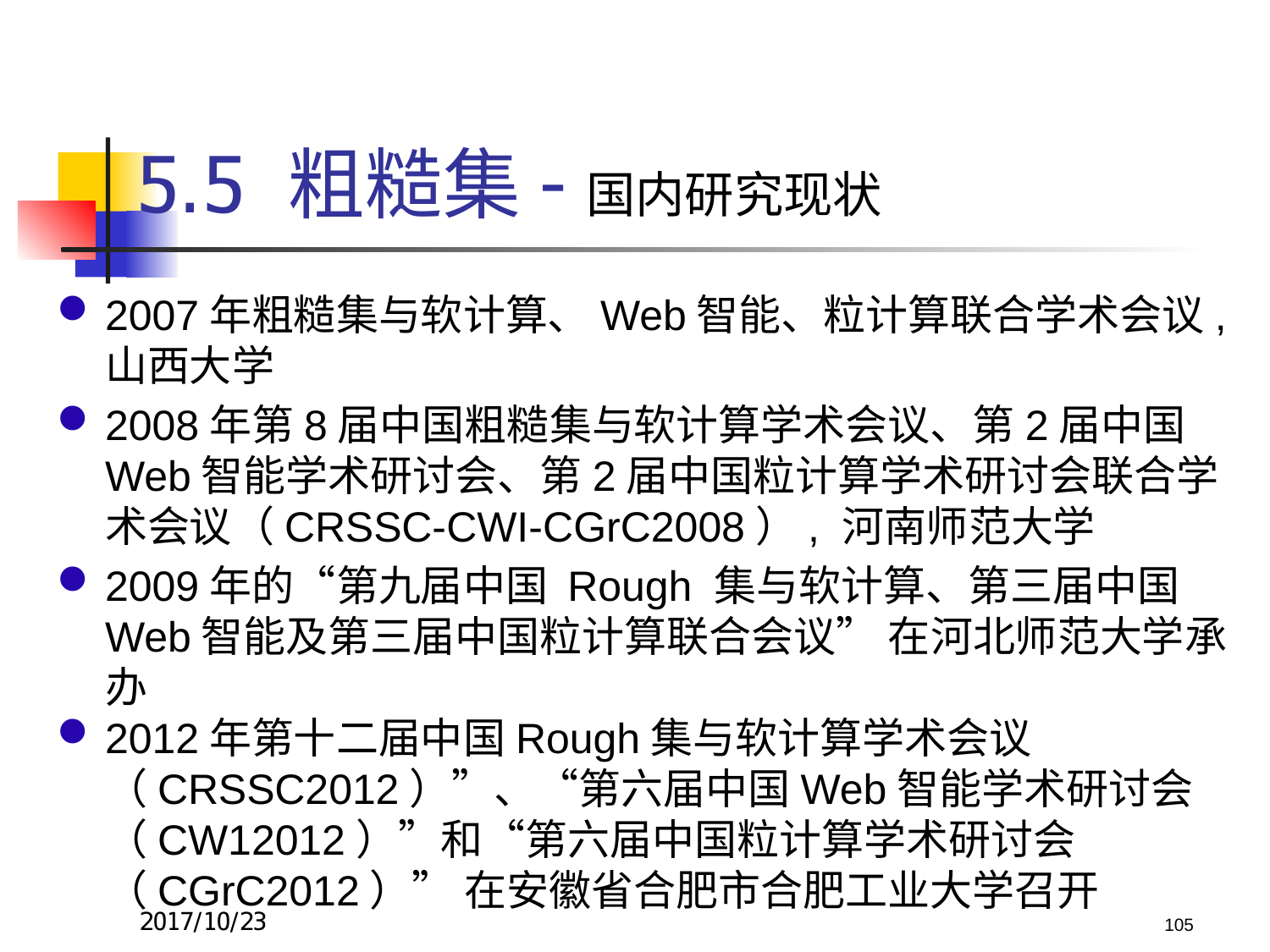

5.5 粗糙集-国内研究现状
2007年粗糙集与软计算、Web智能、粒计算联合学术会议, 山西大学
2008年第8届中国粗糙集与软计算学术会议、第2届中国Web智能学术研讨会、第2届中国粒计算学术研讨会联合学术会议（CRSSC-CWI-CGrC2008）, 河南师范大学
2009年的“第九届中国 Rough 集与软计算、第三届中国Web智能及第三届中国粒计算联合会议” 在河北师范大学承办
2012年第十二届中国Rough集与软计算学术会议（CRSSC2012）”、“第六届中国Web智能学术研讨会（CW12012）”和“第六届中国粒计算学术研讨会（CGrC2012）” 在安徽省合肥市合肥工业大学召开
2017/10/23
105